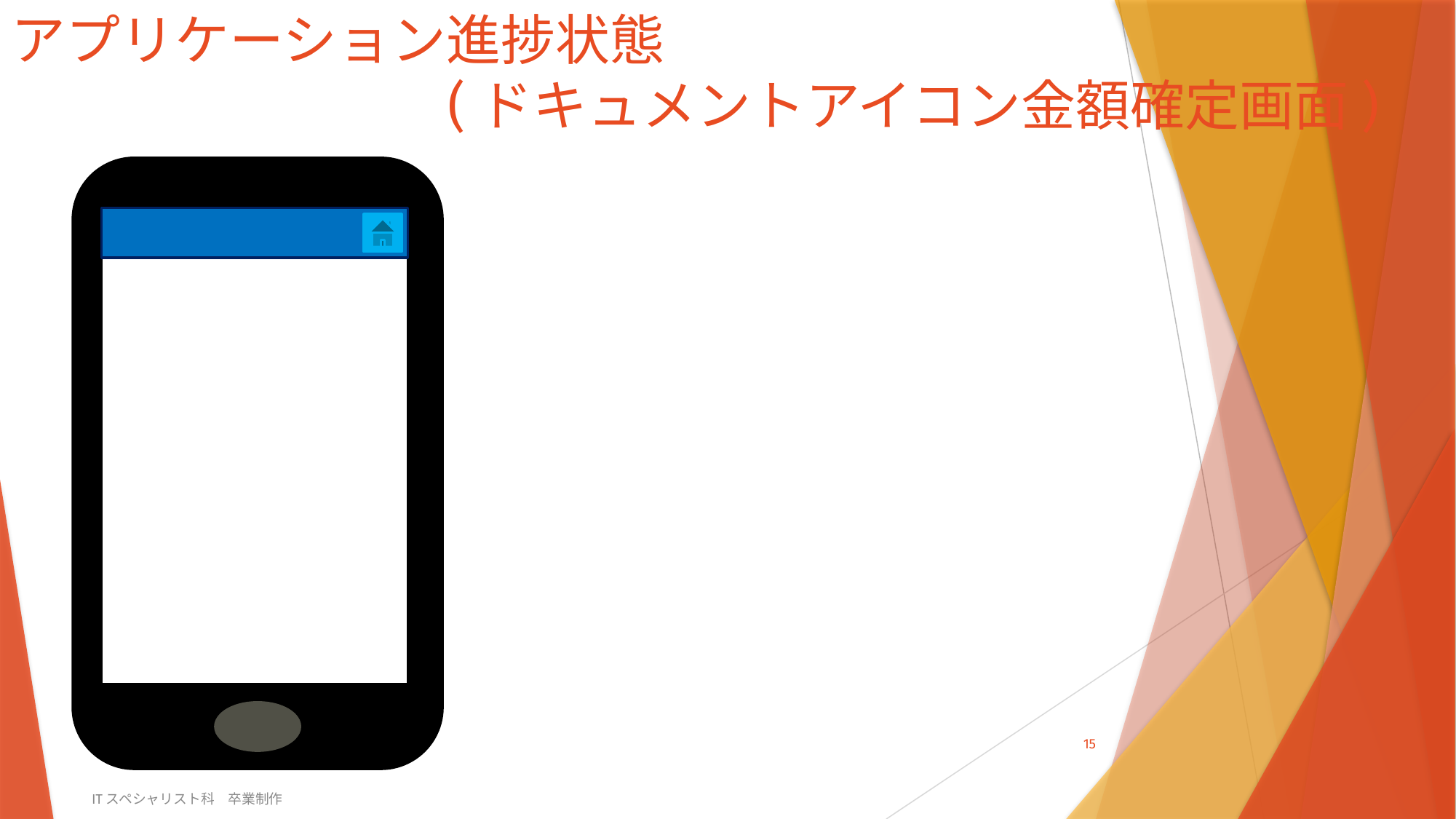

# アプリケーション進捗状態 (ドキュメントアイコン金額確定画面)

15
ITスペシャリスト科　卒業制作